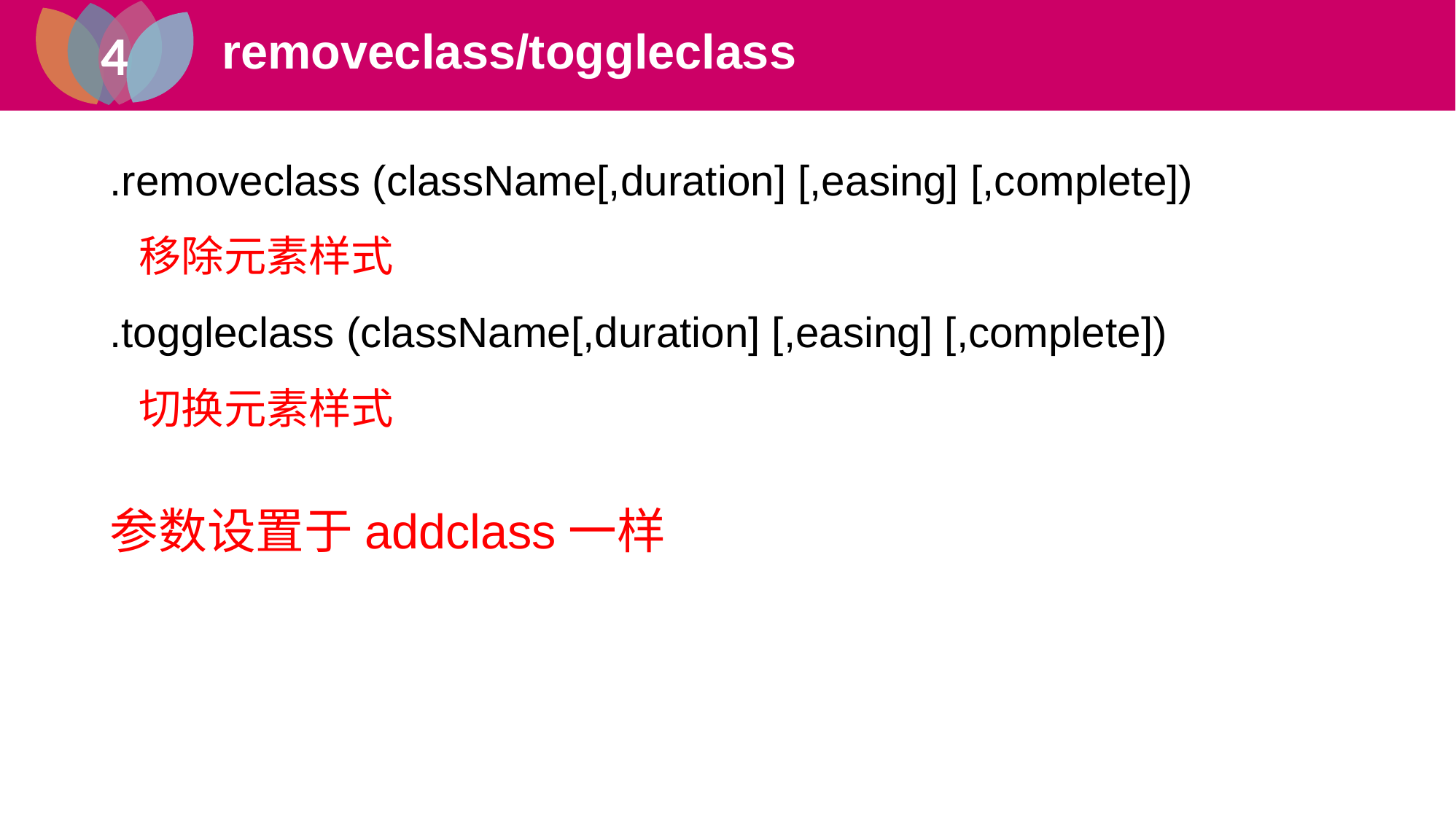

4
removeclass/toggleclass
1
jQuery 插件
.removeclass (className[,duration] [,easing] [,complete])
  移除元素样式
.toggleclass (className[,duration] [,easing] [,complete])
  切换元素样式

参数设置于addclass一样